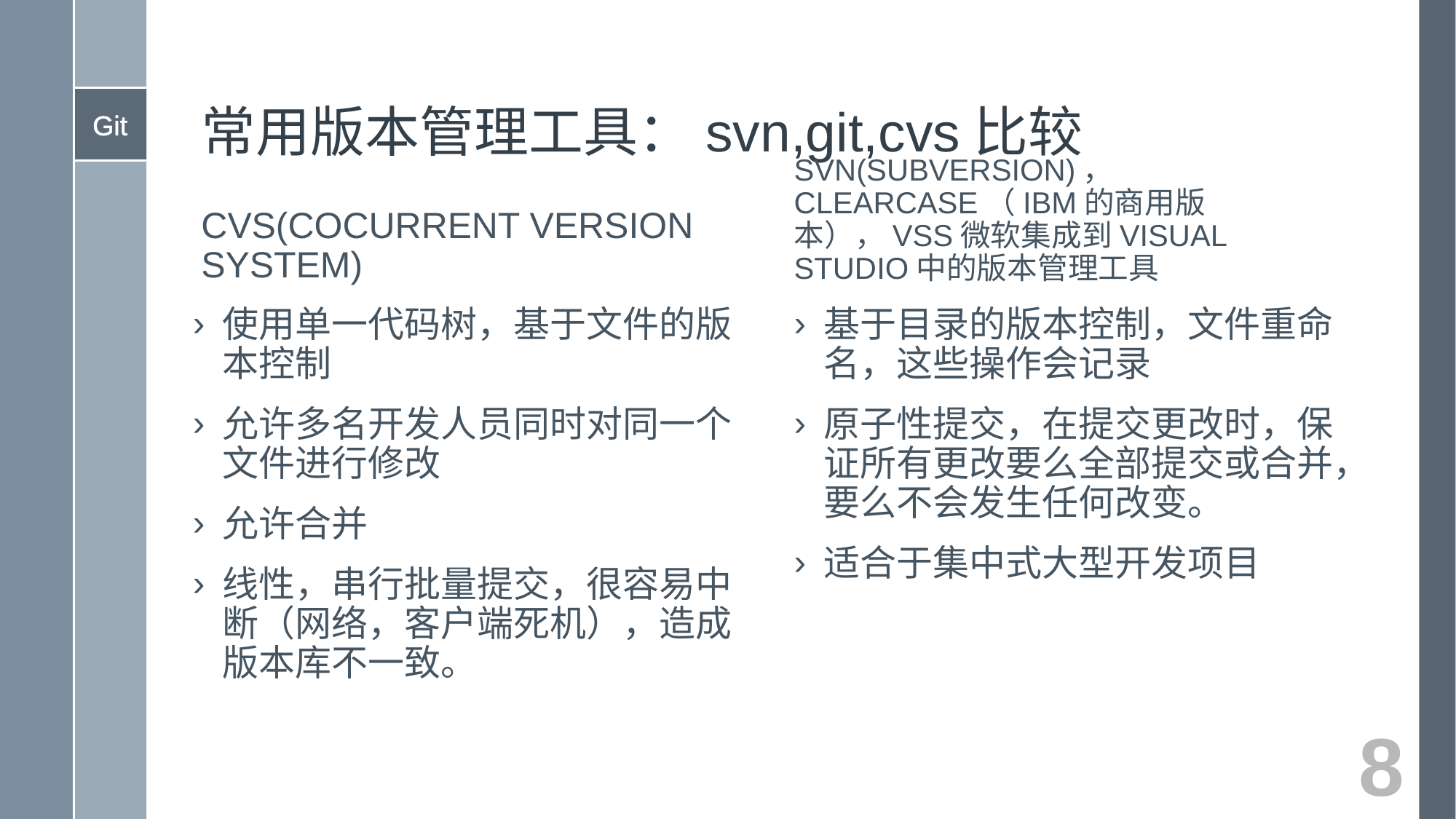

# 常用版本管理工具：svn,git,cvs比较
CVS(Cocurrent Version System)
SVN(SubVersion)， ClearCase（IBM的商用版本），VSS微软集成到Visual Studio中的版本管理工具
使用单一代码树，基于文件的版本控制
允许多名开发人员同时对同一个文件进行修改
允许合并
线性，串行批量提交，很容易中断（网络，客户端死机），造成版本库不一致。
基于目录的版本控制，文件重命名，这些操作会记录
原子性提交，在提交更改时，保证所有更改要么全部提交或合并，要么不会发生任何改变。
适合于集中式大型开发项目

8